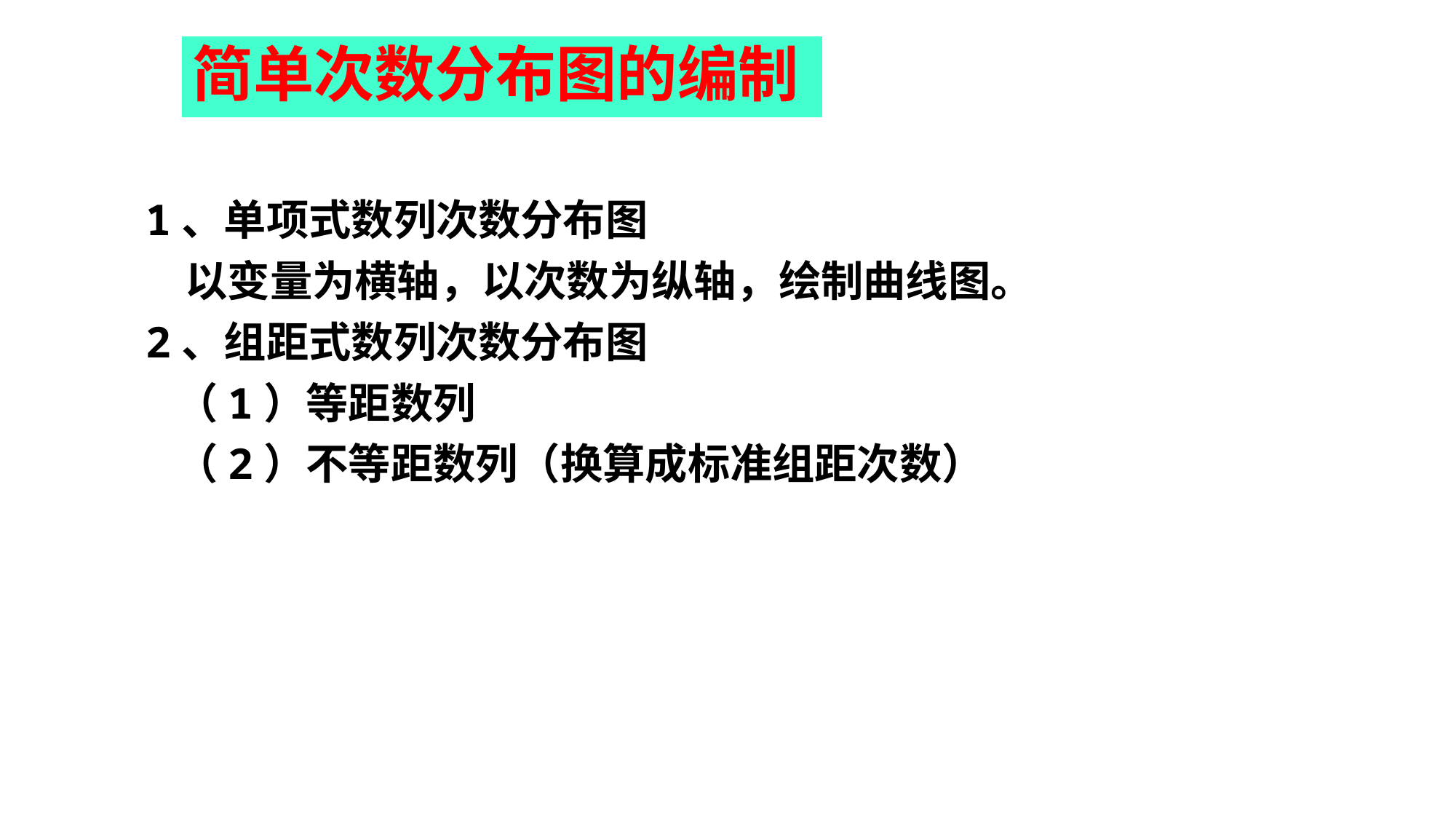

# 简单次数分布图的编制
1、单项式数列次数分布图
   以变量为横轴，以次数为纵轴，绘制曲线图。
2、组距式数列次数分布图
  （1）等距数列
  （2）不等距数列（换算成标准组距次数）